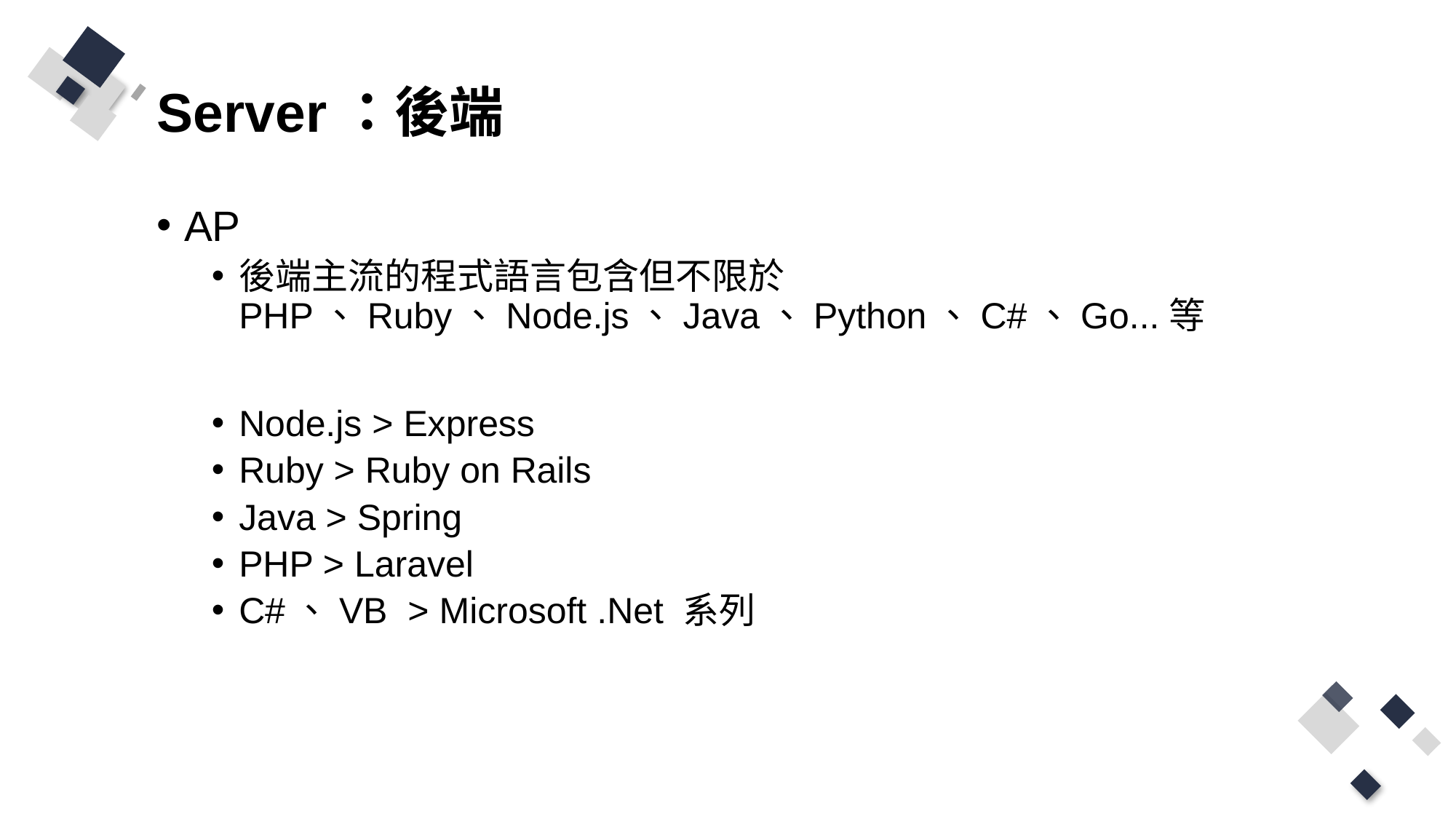

# Server：後端
AP
後端主流的程式語言包含但不限於PHP、Ruby、Node.js、Java、Python、C#、Go...等

Node.js > Express
Ruby > Ruby on Rails
Java > Spring
PHP > Laravel
C#、VB  > Microsoft .Net 系列